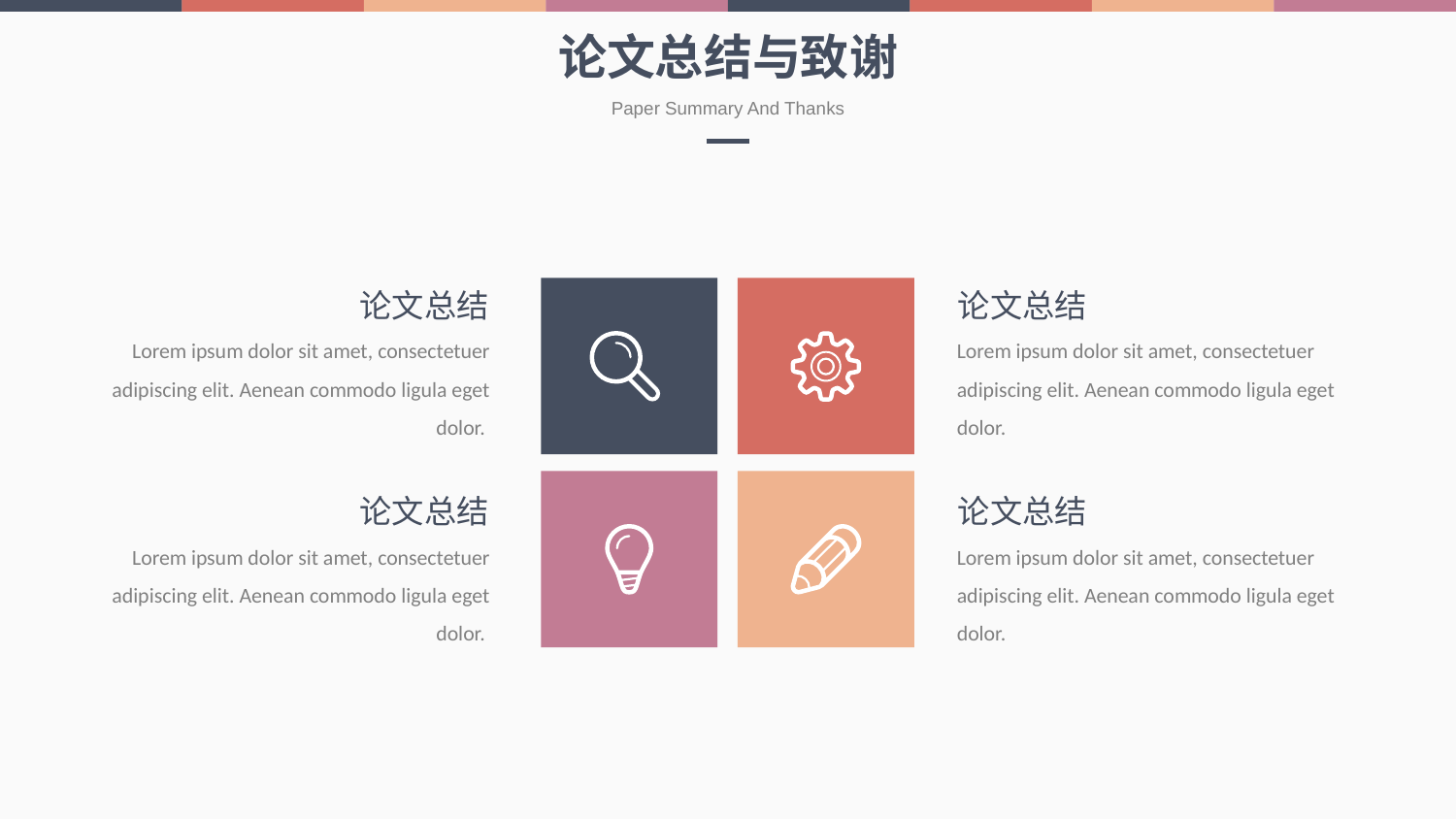

论文总结与致谢
Paper Summary And Thanks
论文总结

论文总结

Lorem ipsum dolor sit amet, consectetuer adipiscing elit. Aenean commodo ligula eget dolor.
Lorem ipsum dolor sit amet, consectetuer adipiscing elit. Aenean commodo ligula eget dolor.

论文总结
论文总结
Lorem ipsum dolor sit amet, consectetuer adipiscing elit. Aenean commodo ligula eget dolor.
Lorem ipsum dolor sit amet, consectetuer adipiscing elit. Aenean commodo ligula eget dolor.